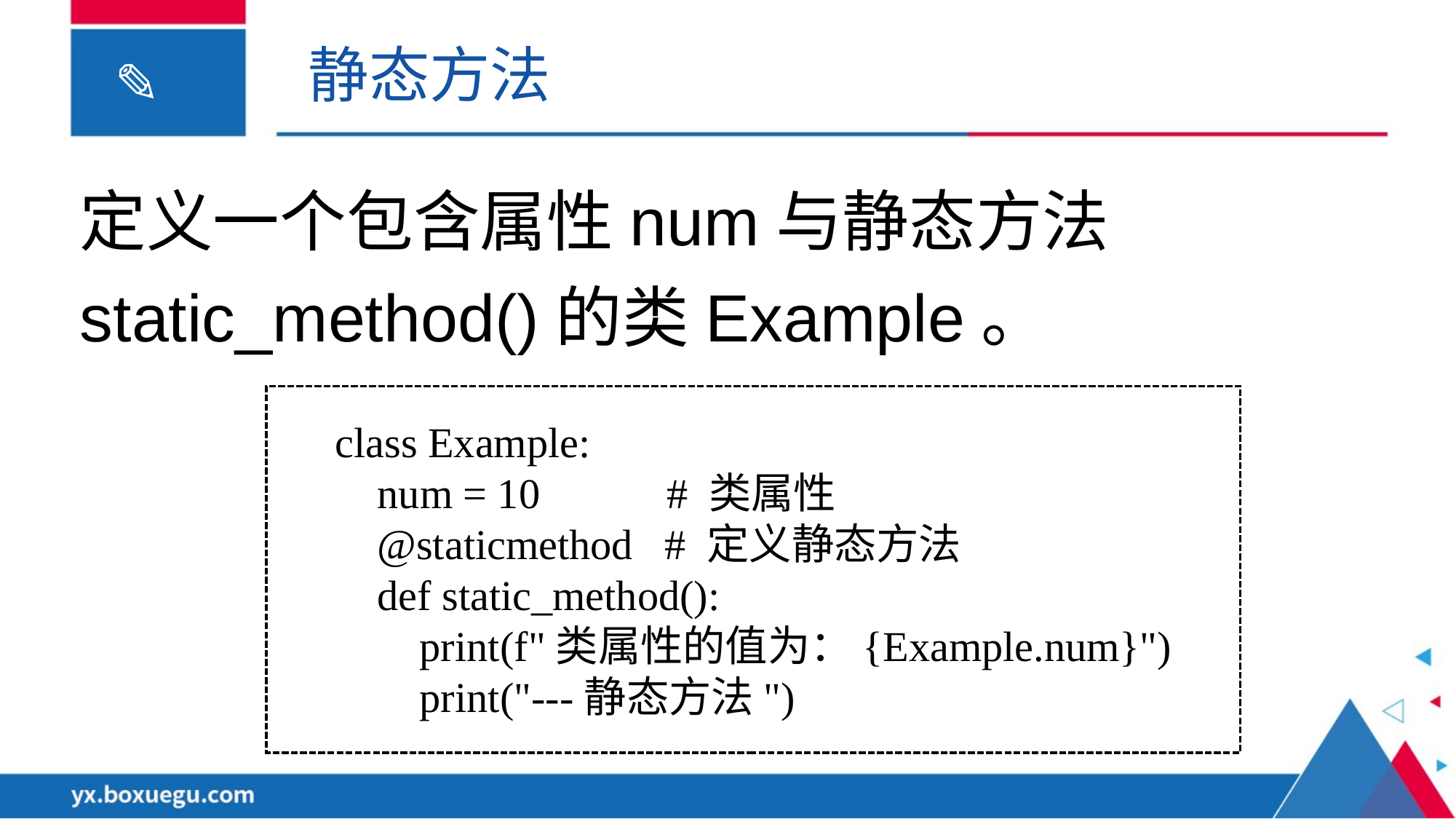

静态方法
定义一个包含属性num与静态方法static_method()的类Example。

class Example:
    num = 10            # 类属性
    @staticmethod   # 定义静态方法
    def static_method():
        print(f"类属性的值为：{Example.num}")
        print("---静态方法")